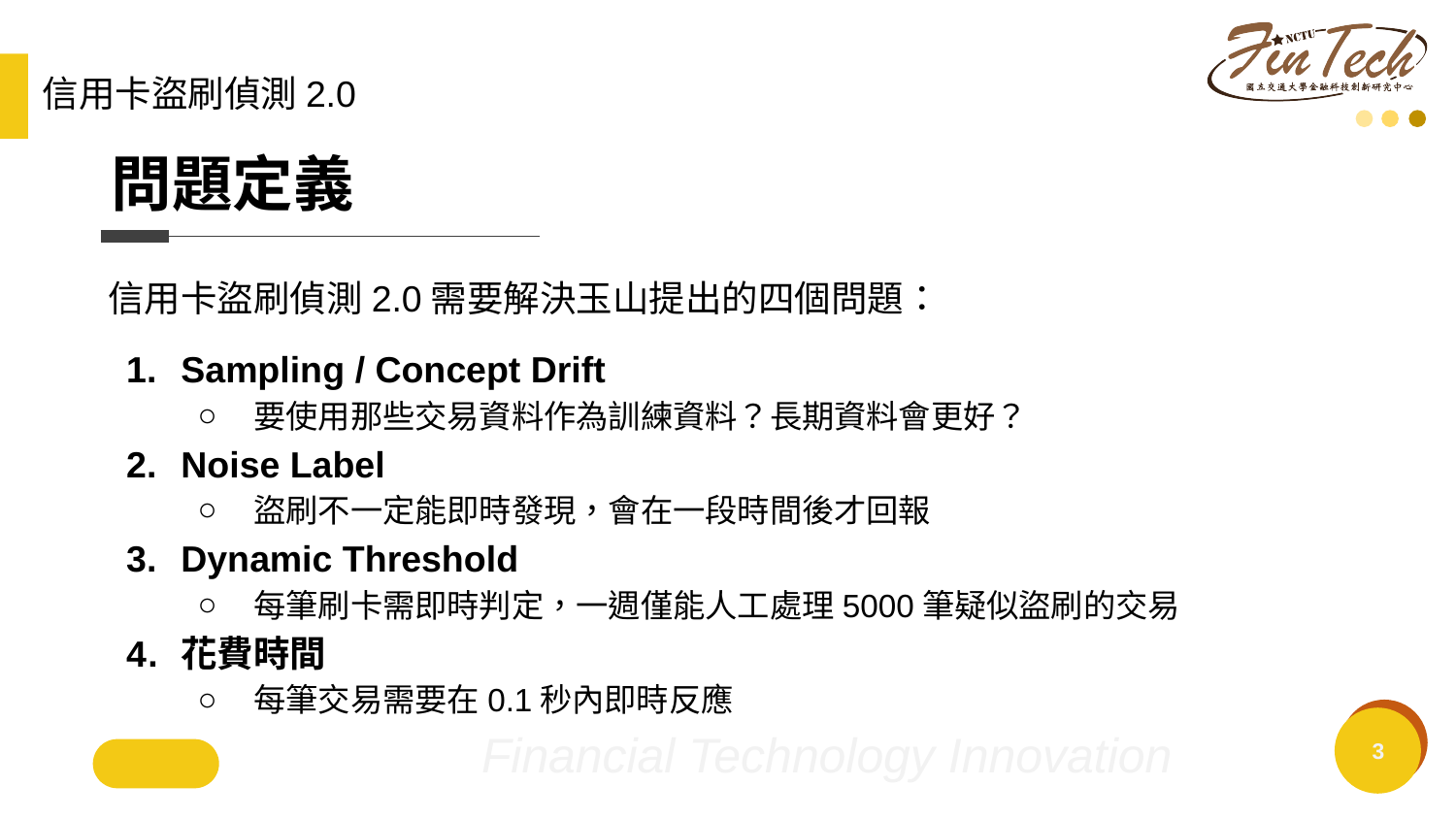

信用卡盜刷偵測2.0

# 問題定義
信用卡盜刷偵測2.0需要解決玉山提出的四個問題：
Sampling / Concept Drift
要使用那些交易資料作為訓練資料？長期資料會更好？
Noise Label
盜刷不一定能即時發現，會在一段時間後才回報
Dynamic Threshold
每筆刷卡需即時判定，一週僅能人工處理5000筆疑似盜刷的交易
花費時間
每筆交易需要在0.1秒內即時反應

3